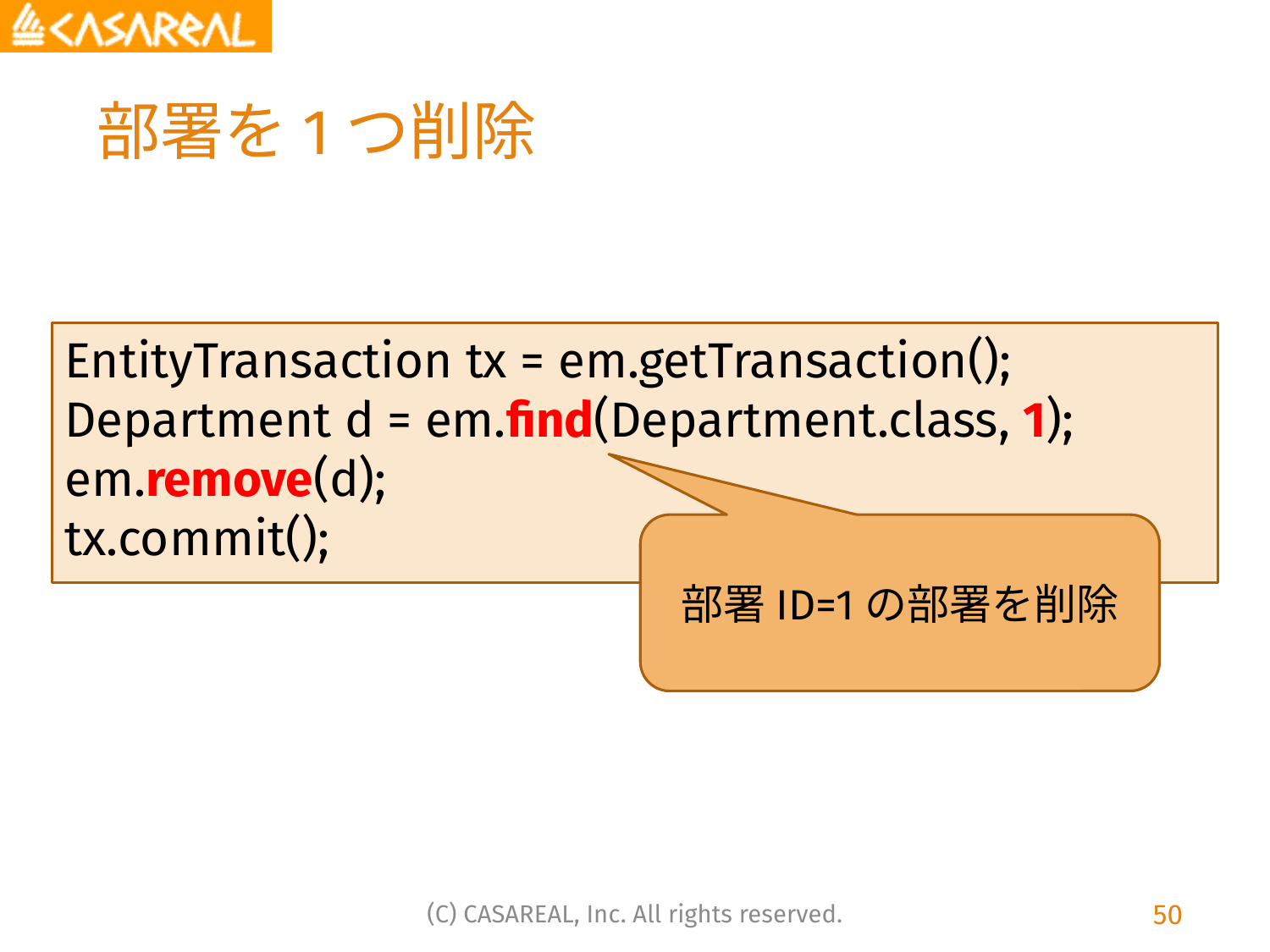

# 部署を1つ削除
EntityTransaction tx = em.getTransaction();
Department d = em.find(Department.class, 1);
em.remove(d);
tx.commit();
部署ID=1の部署を削除
(C) CASAREAL, Inc. All rights reserved.
50